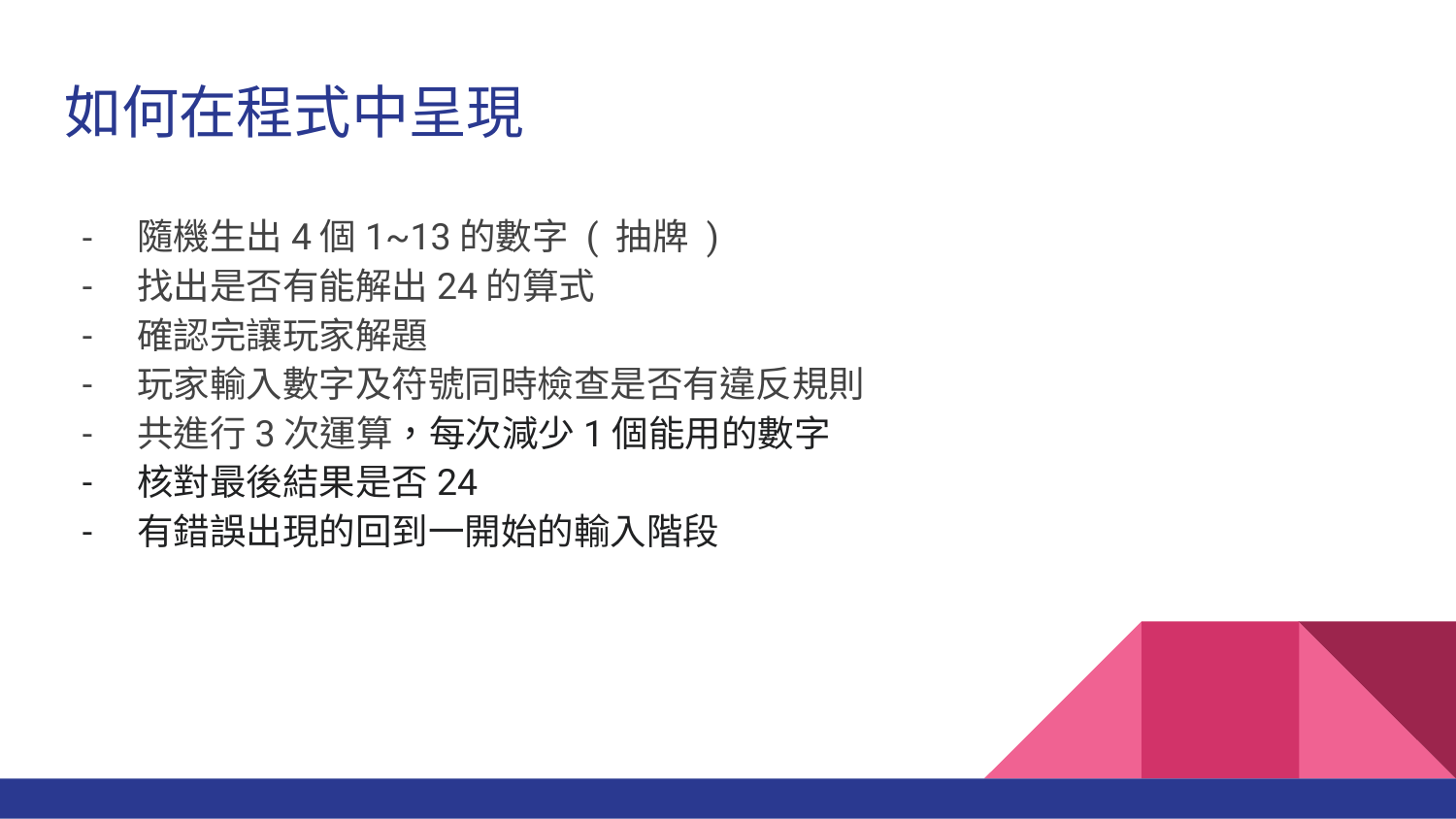

# 如何在程式中呈現
隨機生出4個1~13的數字 ( 抽牌 )
找出是否有能解出24的算式
確認完讓玩家解題
玩家輸入數字及符號同時檢查是否有違反規則
共進行3次運算，每次減少1個能用的數字
核對最後結果是否24
有錯誤出現的回到一開始的輸入階段